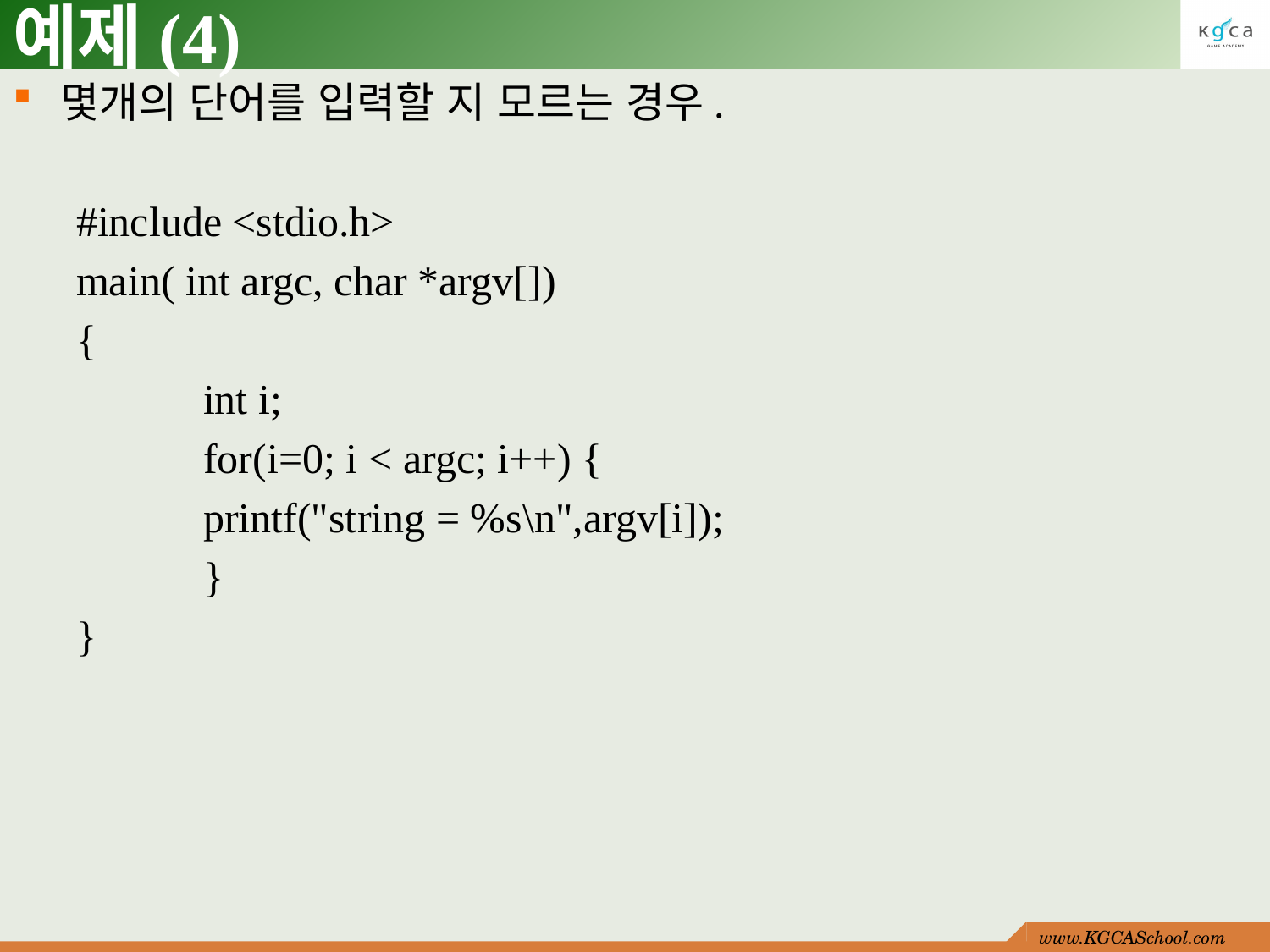

# 예제(4)
몇개의 단어를 입력할 지 모르는 경우.

#include <stdio.h>
main( int argc, char *argv[])
{
int i;
for(i=0; i < argc; i++) {
printf("string = %s\n",argv[i]);
}
}